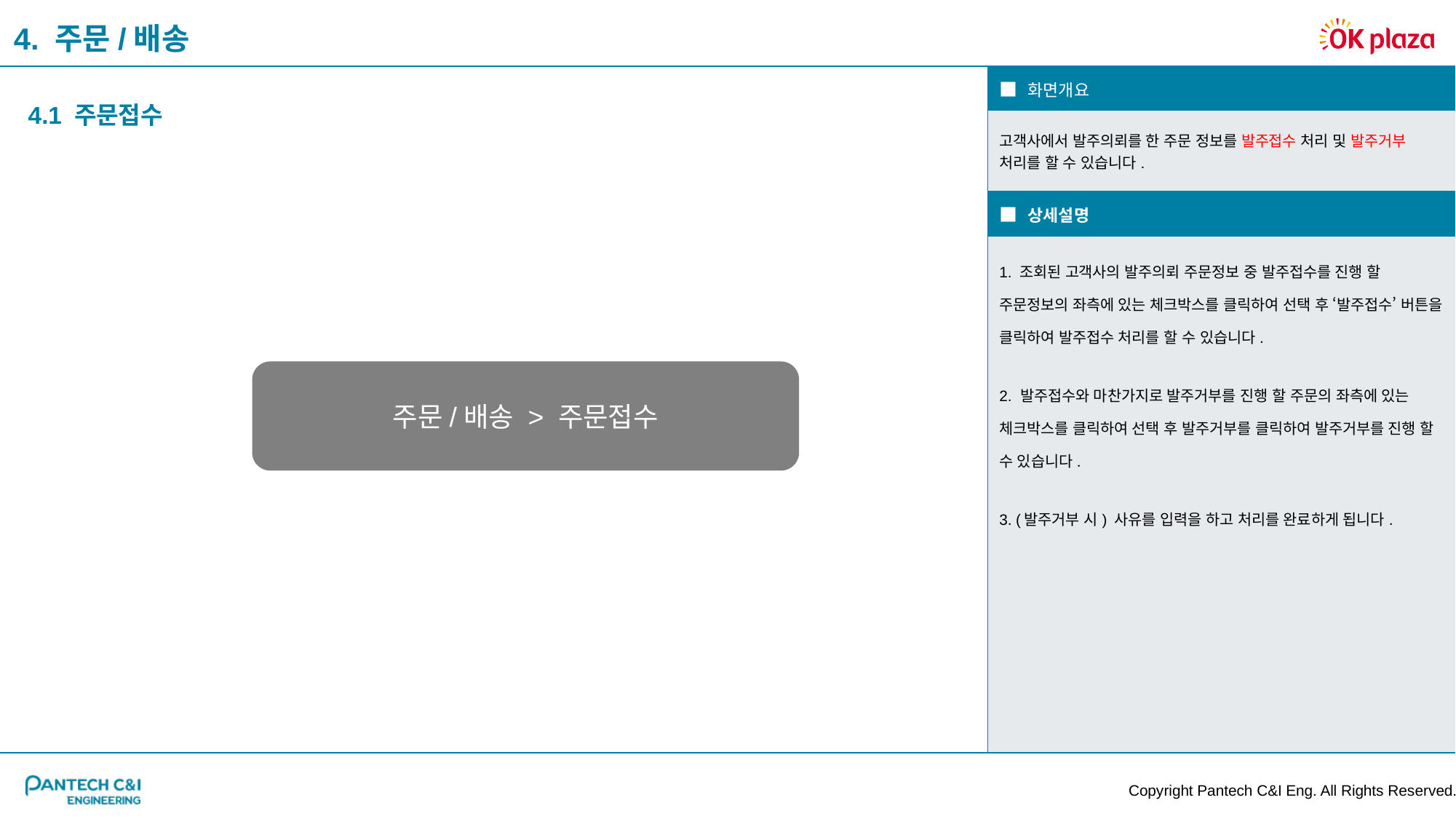

4. 주문/배송
| ■ 화면개요 |
| --- |
| 고객사에서 발주의뢰를 한 주문 정보를 발주접수 처리 및 발주거부 처리를 할 수 있습니다. |
| ■ 상세설명 |
| 조회된 고객사의 발주의뢰 주문정보 중 발주접수를 진행 할 주문정보의 좌측에 있는 체크박스를 클릭하여 선택 후 ‘발주접수’ 버튼을 클릭하여 발주접수 처리를 할 수 있습니다. 발주접수와 마찬가지로 발주거부를 진행 할 주문의 좌측에 있는 체크박스를 클릭하여 선택 후 발주거부를 클릭하여 발주거부를 진행 할 수 있습니다. (발주거부 시) 사유를 입력을 하고 처리를 완료하게 됩니다. |
4.1 주문접수
주문/배송 > 주문접수